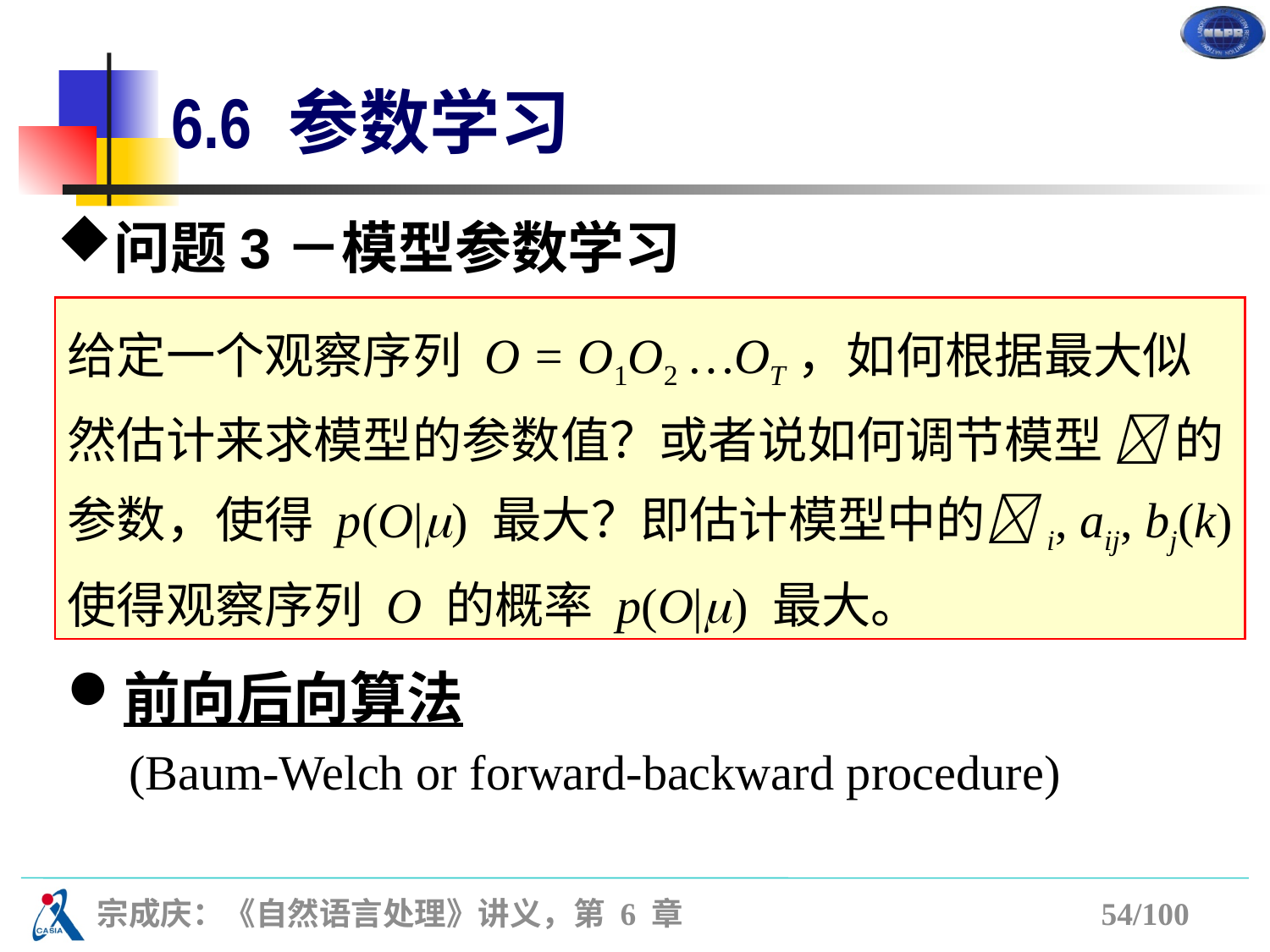

# 6.6 参数学习
问题3－模型参数学习
给定一个观察序列 O = O1O2 …OT，如何根据最大似然估计来求模型的参数值？或者说如何调节模型 μ 的参数，使得 p(O|μ) 最大？即估计模型中的πi, aij, bj(k)使得观察序列 O 的概率 p(O|μ) 最大。

前向后向算法
     (Baum-Welch or forward-backward procedure)